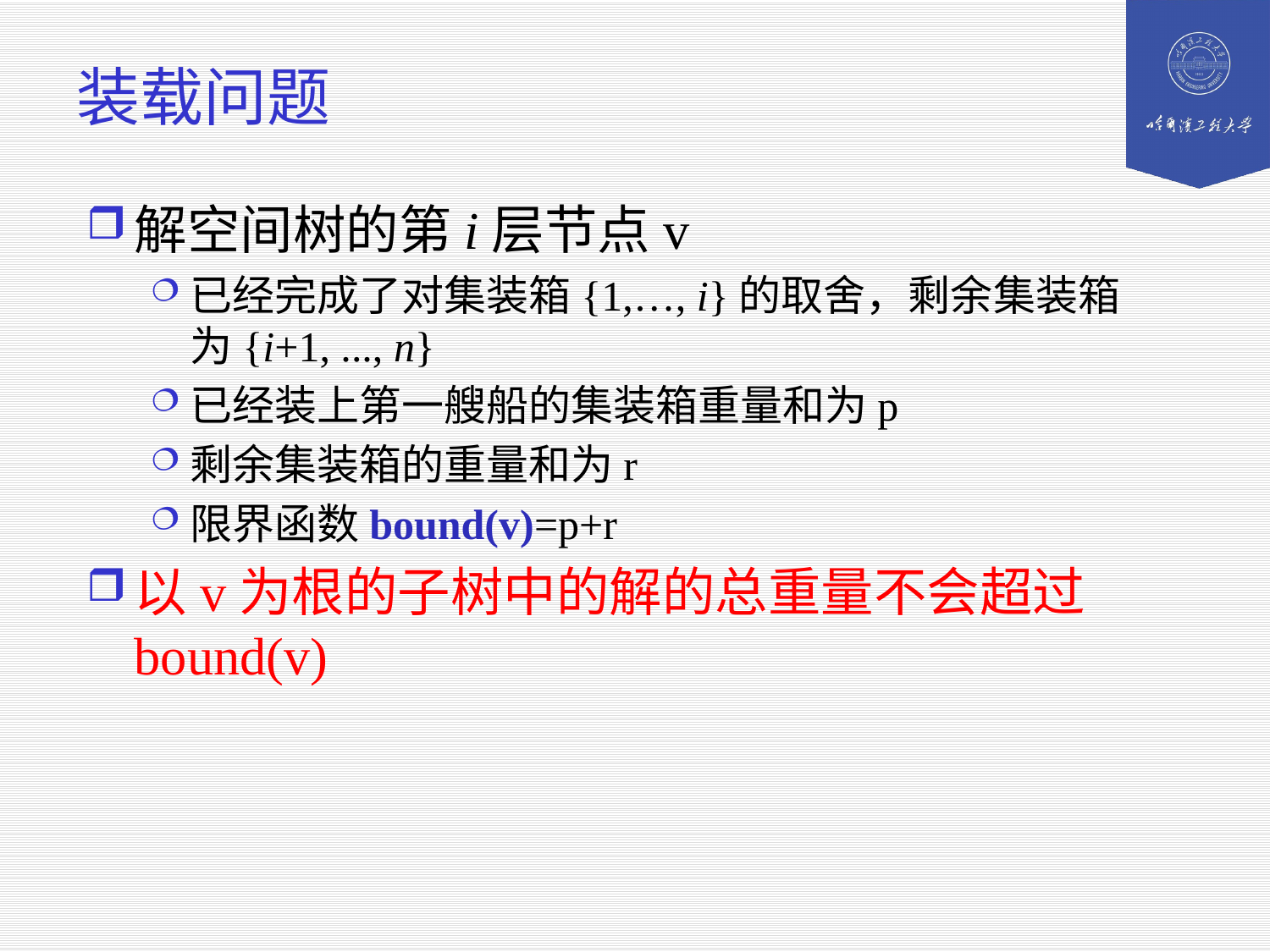

# 装载问题
解空间树的第i层节点v
已经完成了对集装箱{1,…, i}的取舍，剩余集装箱为{i+1, ..., n}
已经装上第一艘船的集装箱重量和为p
剩余集装箱的重量和为r
限界函数bound(v)=p+r
以v为根的子树中的解的总重量不会超过bound(v)